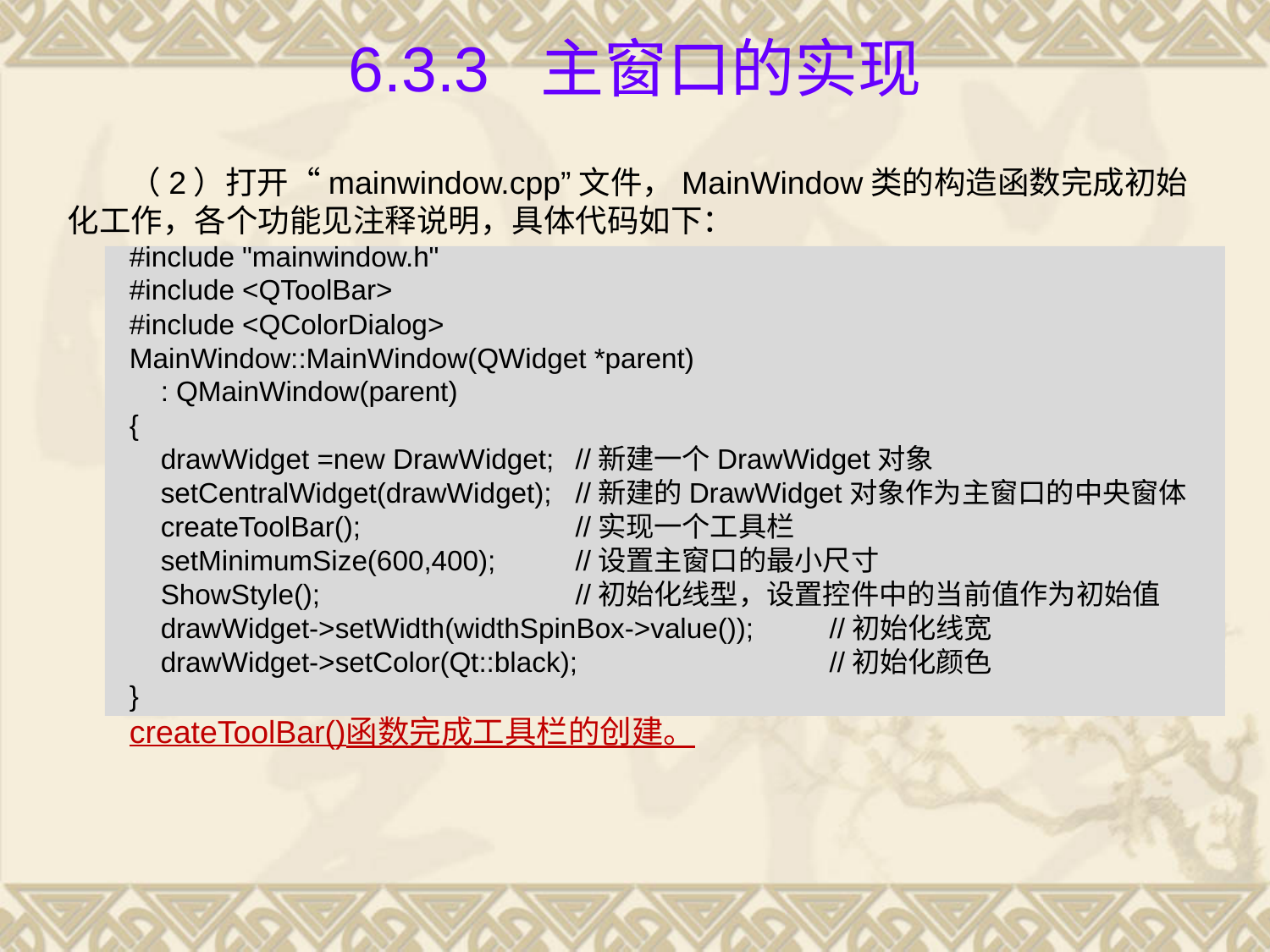

# 6.3.3  主窗口的实现
（2）打开“mainwindow.cpp”文件，MainWindow类的构造函数完成初始化工作，各个功能见注释说明，具体代码如下：
#include "mainwindow.h"
#include <QToolBar>
#include <QColorDialog>
MainWindow::MainWindow(QWidget *parent)
    : QMainWindow(parent)
{
    drawWidget =new DrawWidget; 	//新建一个DrawWidget对象
    setCentralWidget(drawWidget);	//新建的DrawWidget对象作为主窗口的中央窗体
    createToolBar();               	//实现一个工具栏
    setMinimumSize(600,400);      	//设置主窗口的最小尺寸
    ShowStyle();           		//初始化线型，设置控件中的当前值作为初始值
    drawWidget->setWidth(widthSpinBox->value()); 	//初始化线宽
    drawWidget->setColor(Qt::black);             		//初始化颜色
}
createToolBar()函数完成工具栏的创建。